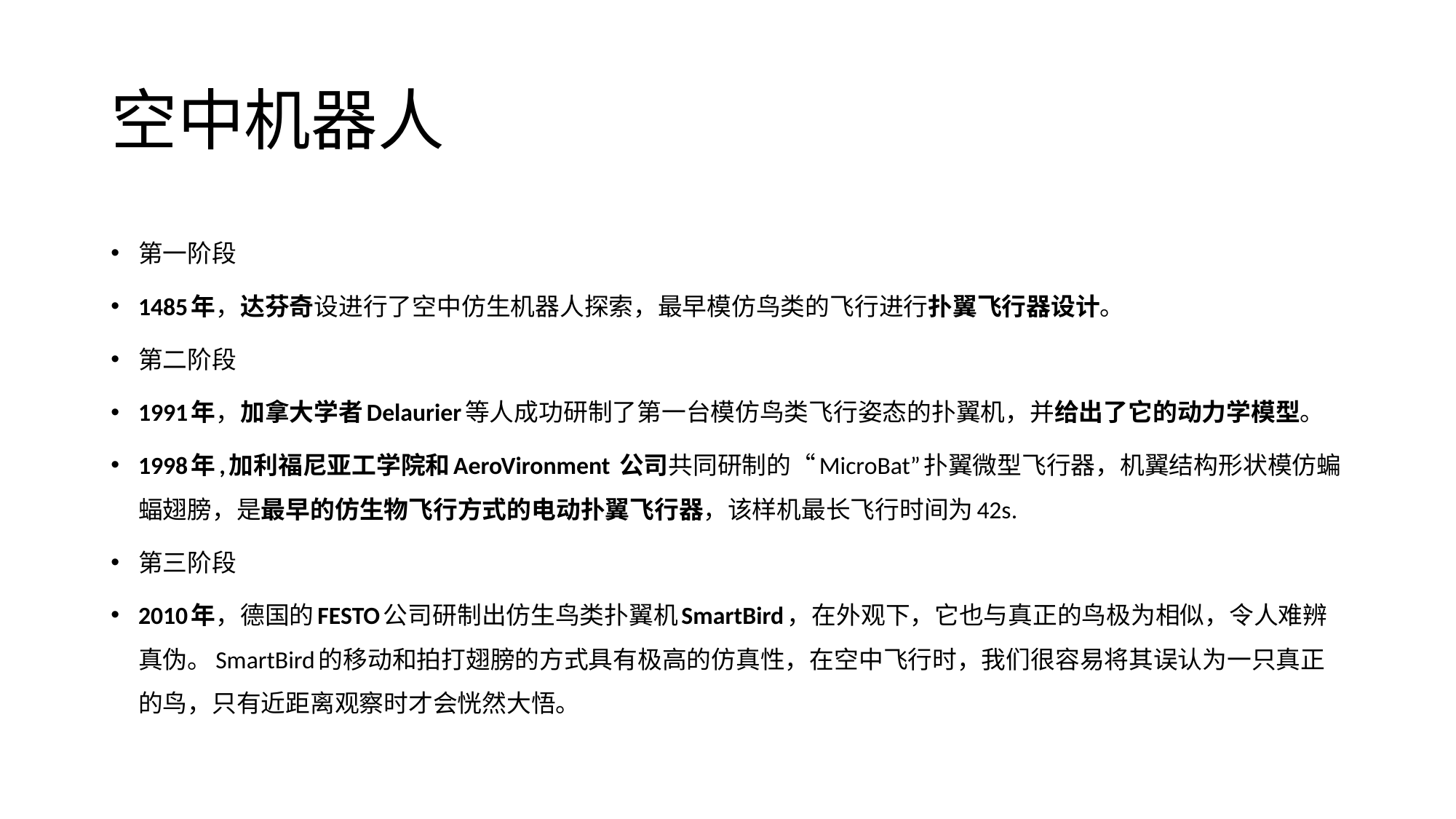

# 空中机器人
第一阶段
1485年，达芬奇设进行了空中仿生机器人探索，最早模仿鸟类的飞行进行扑翼飞行器设计。
第二阶段
1991年，加拿大学者Delaurier等人成功研制了第一台模仿鸟类飞行姿态的扑翼机，并给出了它的动力学模型。
1998年,加利福尼亚工学院和AeroVironment 公司共同研制的“MicroBat”扑翼微型飞行器，机翼结构形状模仿蝙蝠翅膀，是最早的仿生物飞行方式的电动扑翼飞行器，该样机最长飞行时间为42s.
第三阶段
2010年，德国的FESTO公司研制出仿生鸟类扑翼机SmartBird，在外观下，它也与真正的鸟极为相似，令人难辨真伪。SmartBird的移动和拍打翅膀的方式具有极高的仿真性，在空中飞行时，我们很容易将其误认为一只真正的鸟，只有近距离观察时才会恍然大悟。